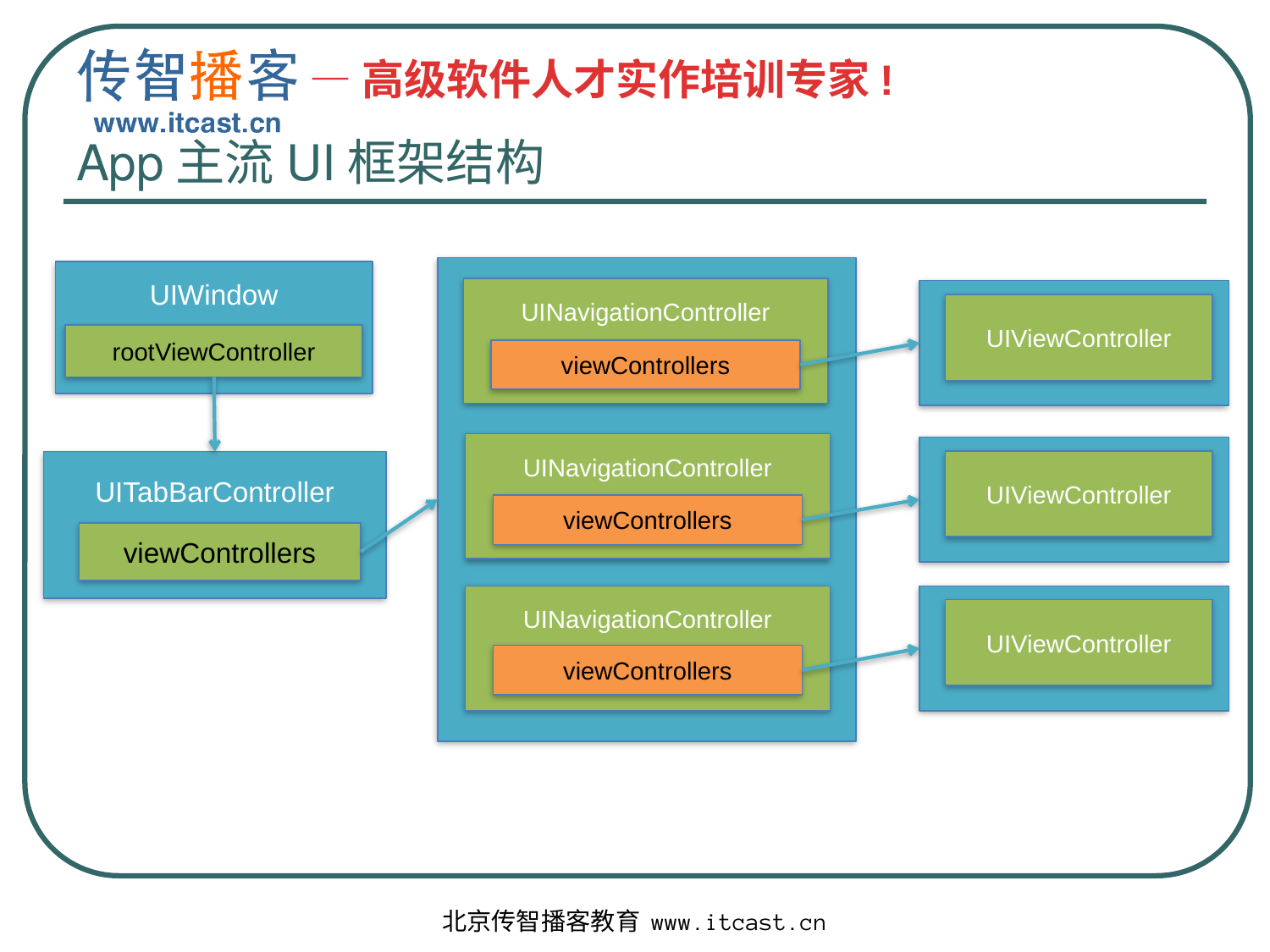

# App主流UI框架结构

UIWindow

UINavigationController

UIViewController
rootViewController
viewControllers
UINavigationController

UIViewController
UITabBarController

viewControllers
viewControllers
UINavigationController

UIViewController
viewControllers